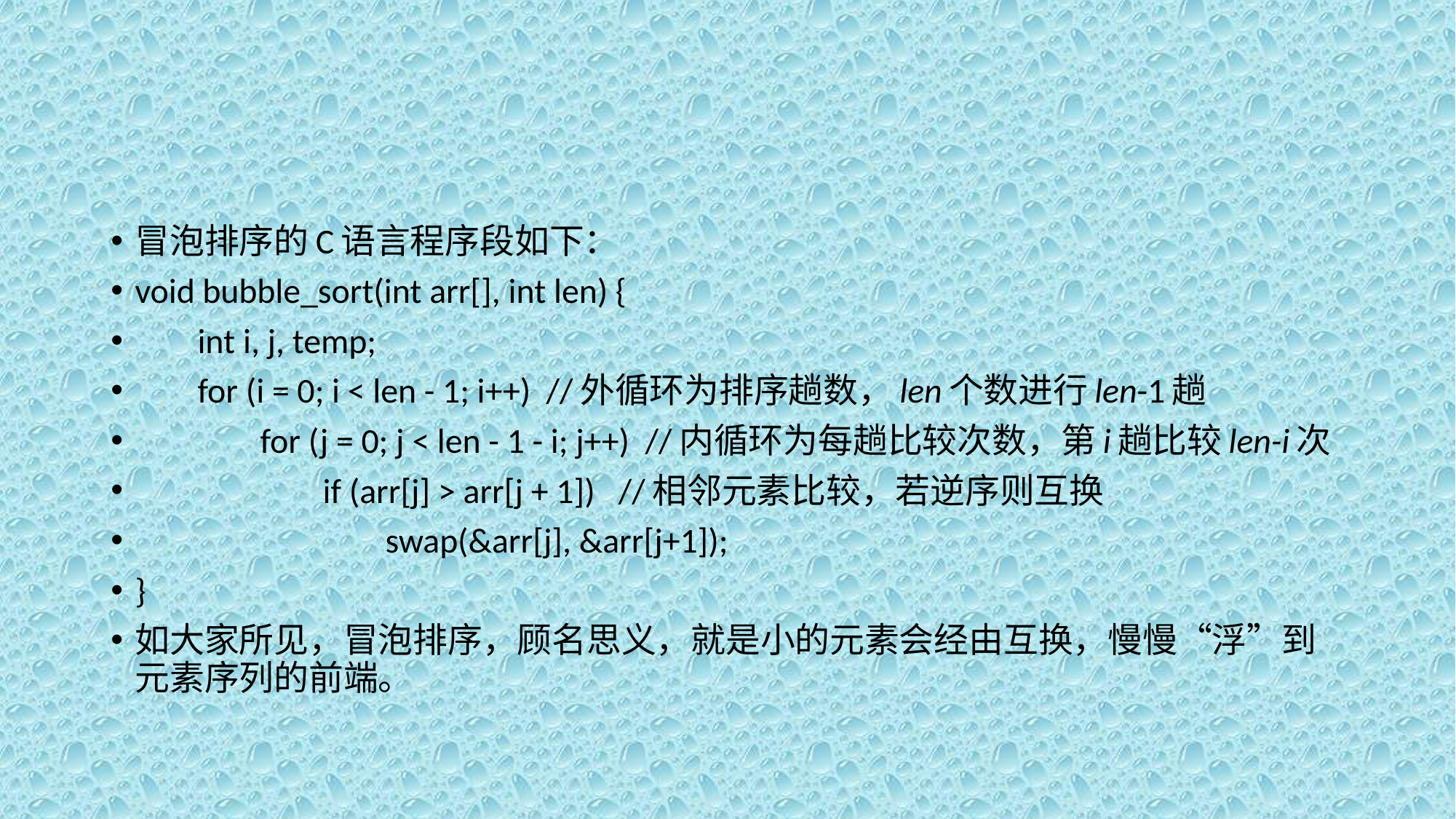

#
冒泡排序的C语言程序段如下：
void bubble_sort(int arr[], int len) {
        int i, j, temp;
        for (i = 0; i < len - 1; i++)  //外循环为排序趟数，len个数进行len-1趟
                for (j = 0; j < len - 1 - i; j++)  //内循环为每趟比较次数，第i趟比较len-i次
                        if (arr[j] > arr[j + 1])   //相邻元素比较，若逆序则互换
                                swap(&arr[j], &arr[j+1]);
}
如大家所见，冒泡排序，顾名思义，就是小的元素会经由互换，慢慢“浮”到元素序列的前端。